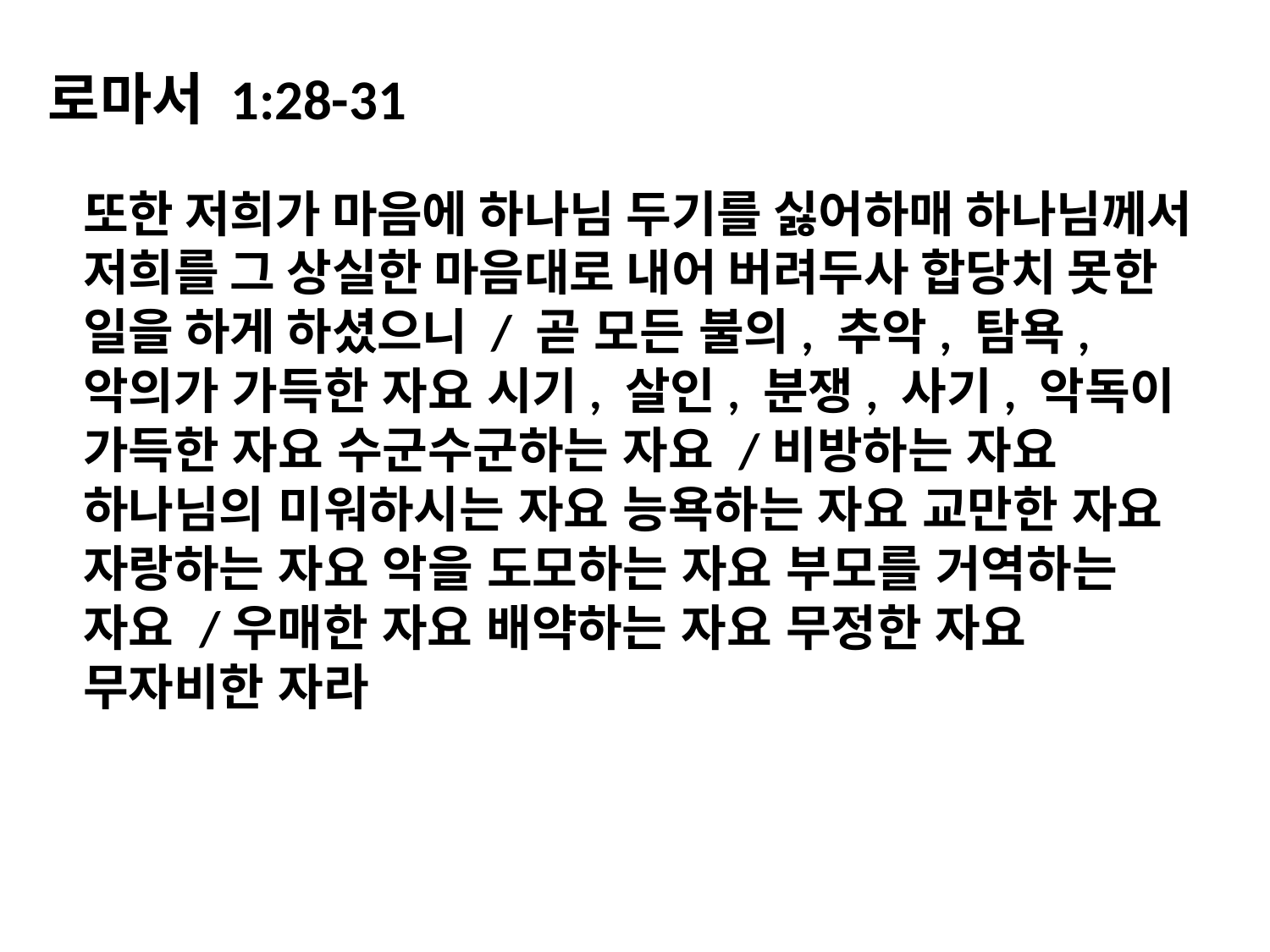

# 로마서 1:28-31
또한 저희가 마음에 하나님 두기를 싫어하매 하나님께서 저희를 그 상실한 마음대로 내어 버려두사 합당치 못한 일을 하게 하셨으니 / 곧 모든 불의, 추악, 탐욕, 악의가 가득한 자요 시기, 살인, 분쟁, 사기, 악독이 가득한 자요 수군수군하는 자요 /비방하는 자요 하나님의 미워하시는 자요 능욕하는 자요 교만한 자요 자랑하는 자요 악을 도모하는 자요 부모를 거역하는 자요 /우매한 자요 배약하는 자요 무정한 자요 무자비한 자라